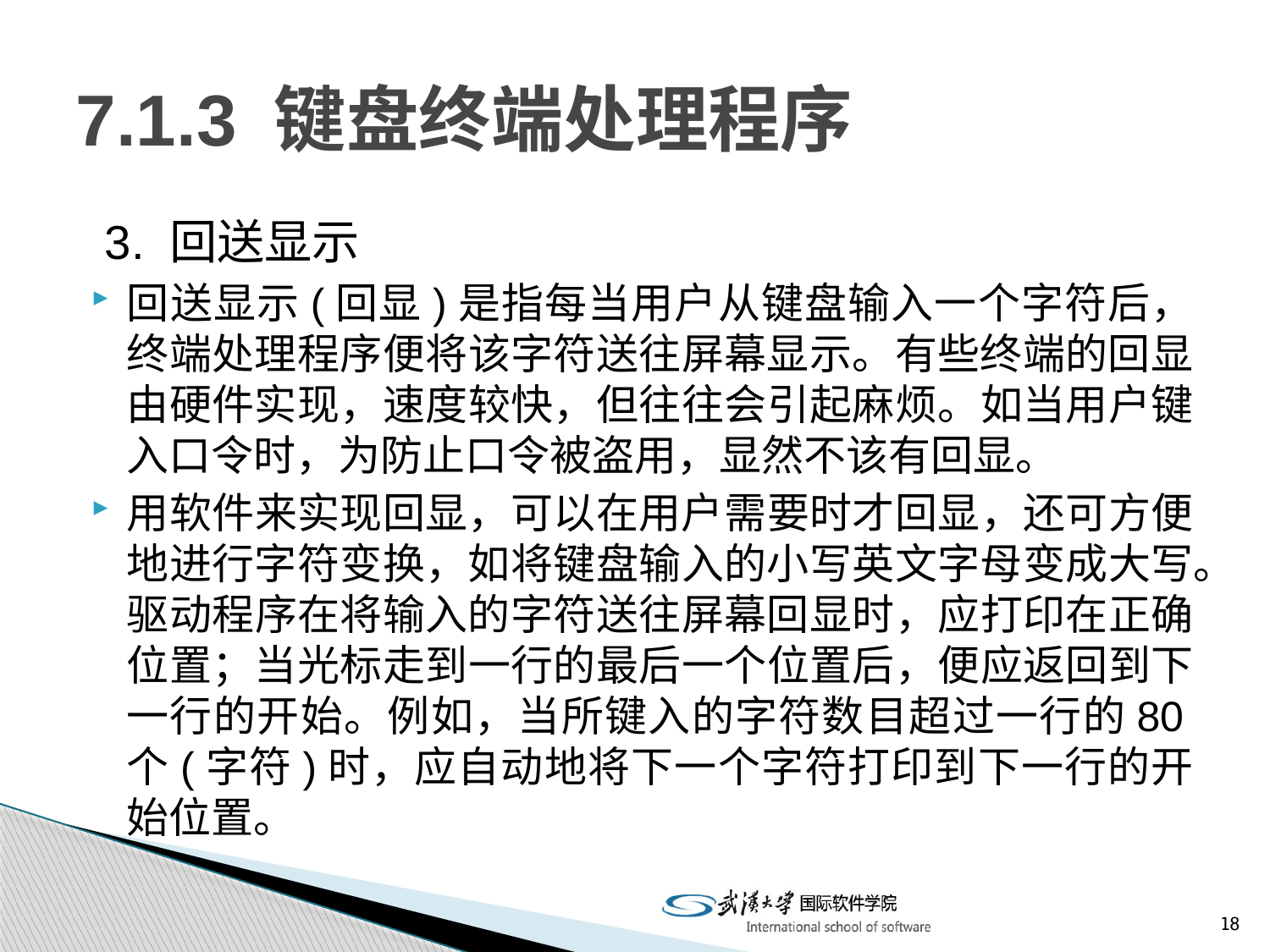

# 7.1.3 键盘终端处理程序
 3. 回送显示
回送显示(回显)是指每当用户从键盘输入一个字符后，终端处理程序便将该字符送往屏幕显示。有些终端的回显由硬件实现，速度较快，但往往会引起麻烦。如当用户键入口令时，为防止口令被盗用，显然不该有回显。
用软件来实现回显，可以在用户需要时才回显，还可方便地进行字符变换，如将键盘输入的小写英文字母变成大写。驱动程序在将输入的字符送往屏幕回显时，应打印在正确位置；当光标走到一行的最后一个位置后，便应返回到下一行的开始。例如，当所键入的字符数目超过一行的80个(字符)时，应自动地将下一个字符打印到下一行的开始位置。
18